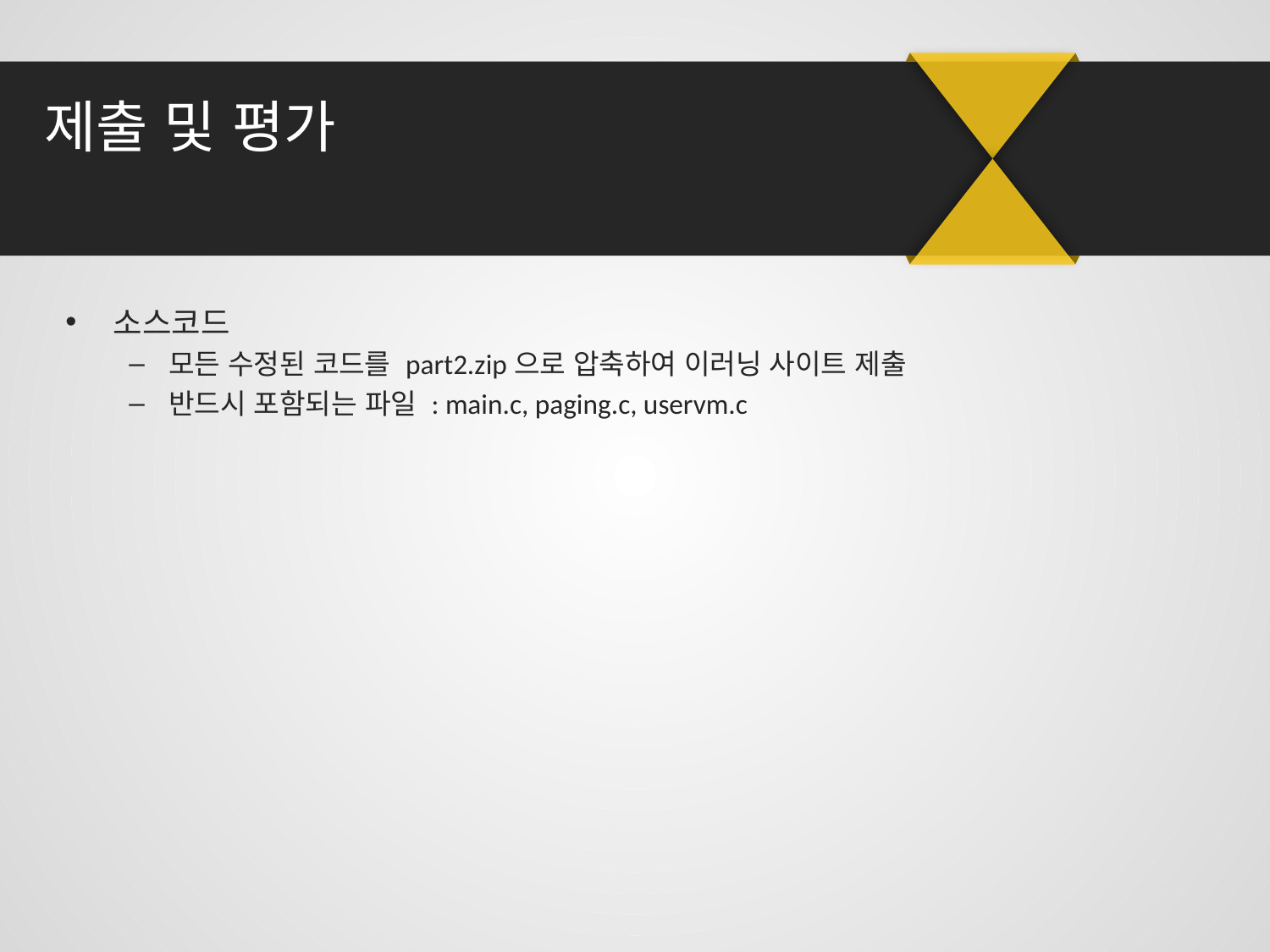

# 제출 및 평가

소스코드
모든 수정된 코드를 part2.zip으로 압축하여 이러닝 사이트 제출
반드시 포함되는 파일 : main.c, paging.c, uservm.c